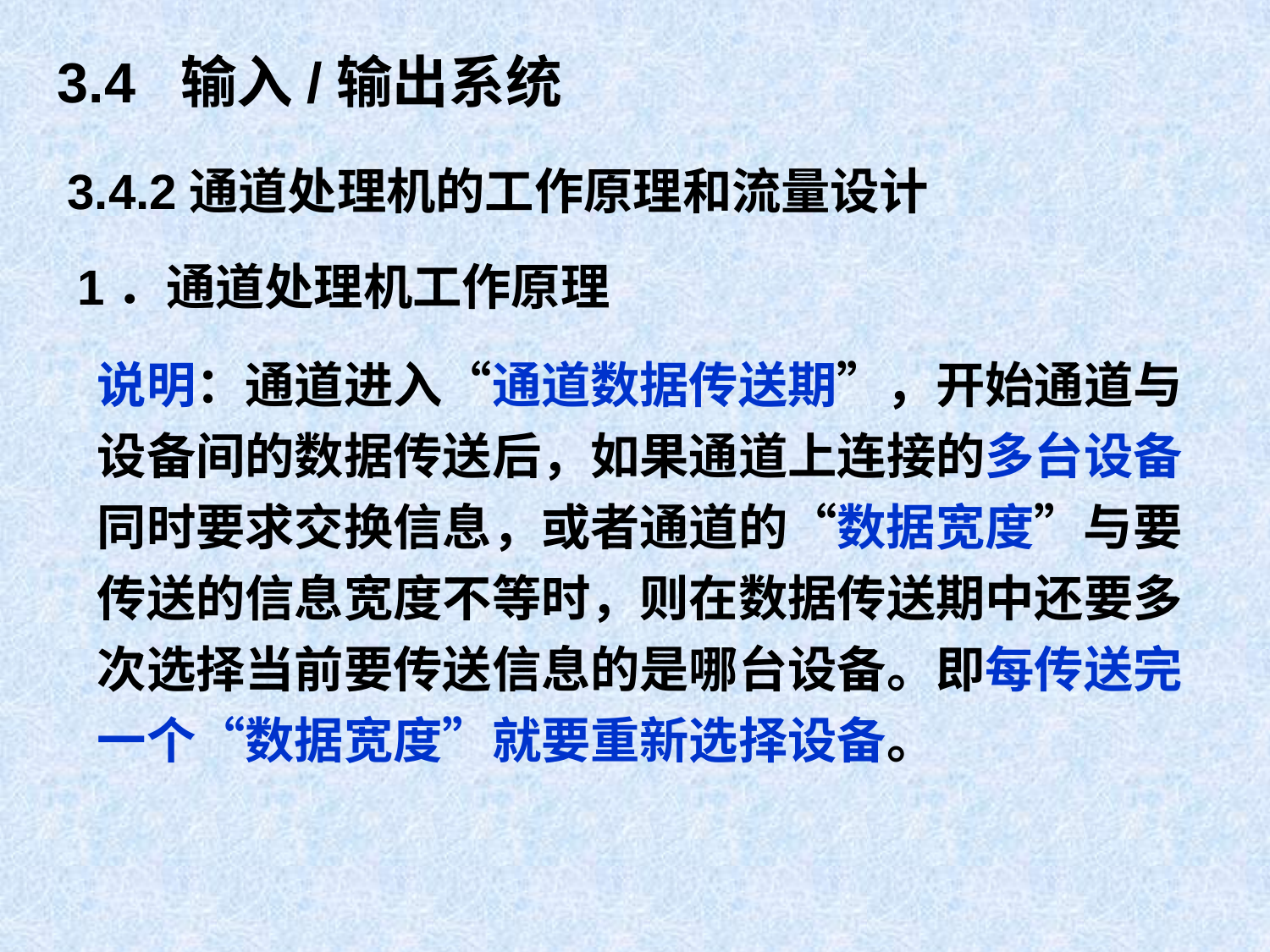

3.4  输入/输出系统
3.4.2通道处理机的工作原理和流量设计
1．通道处理机工作原理
说明：通道进入“通道数据传送期”，开始通道与设备间的数据传送后，如果通道上连接的多台设备同时要求交换信息，或者通道的“数据宽度”与要传送的信息宽度不等时，则在数据传送期中还要多次选择当前要传送信息的是哪台设备。即每传送完一个“数据宽度”就要重新选择设备。